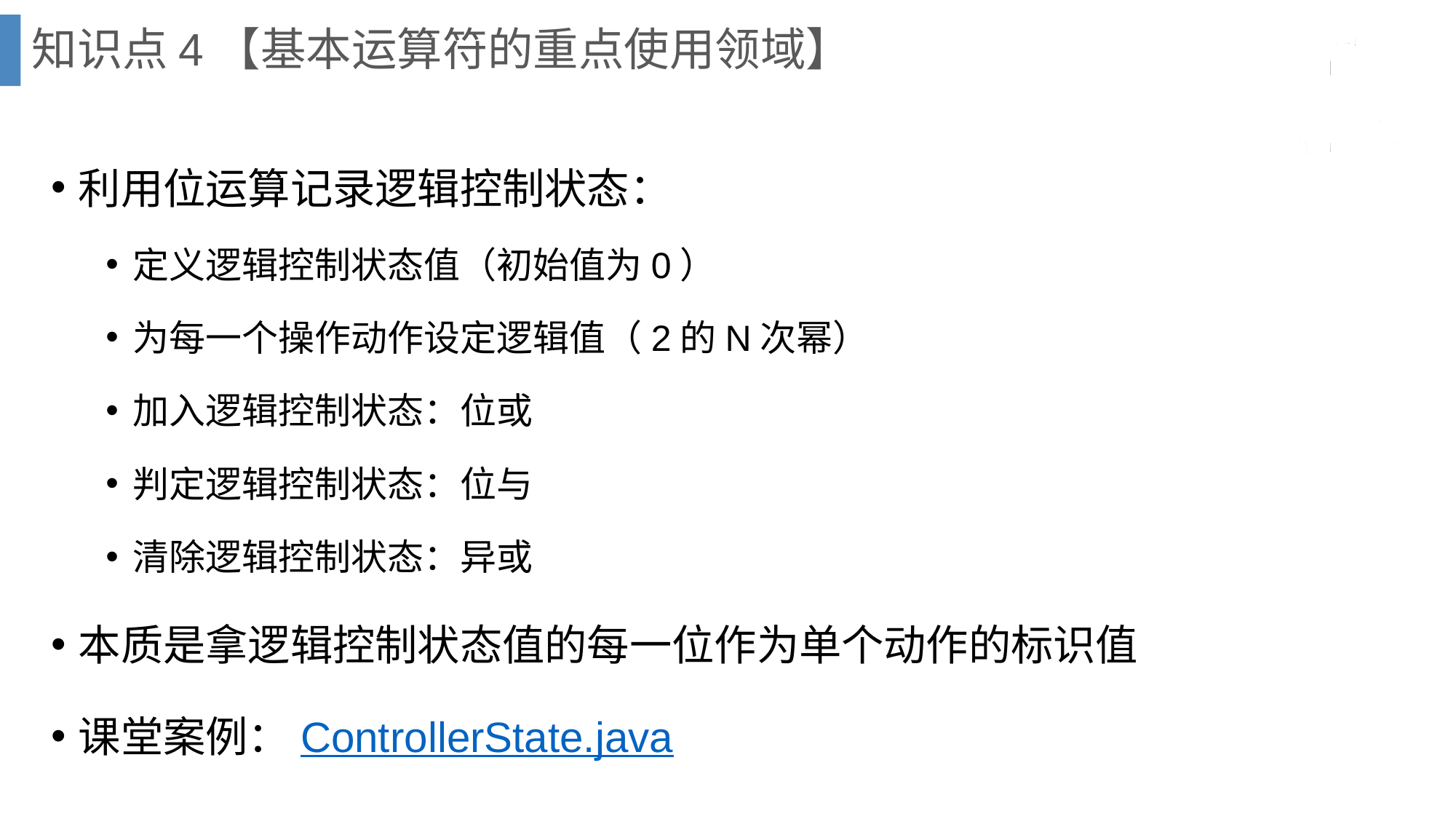

# 知识点4【基本运算符的重点使用领域】
利用位运算记录逻辑控制状态：
定义逻辑控制状态值（初始值为0）
为每一个操作动作设定逻辑值（2的N次幂）
加入逻辑控制状态：位或
判定逻辑控制状态：位与
清除逻辑控制状态：异或
本质是拿逻辑控制状态值的每一位作为单个动作的标识值
课堂案例：ControllerState.java